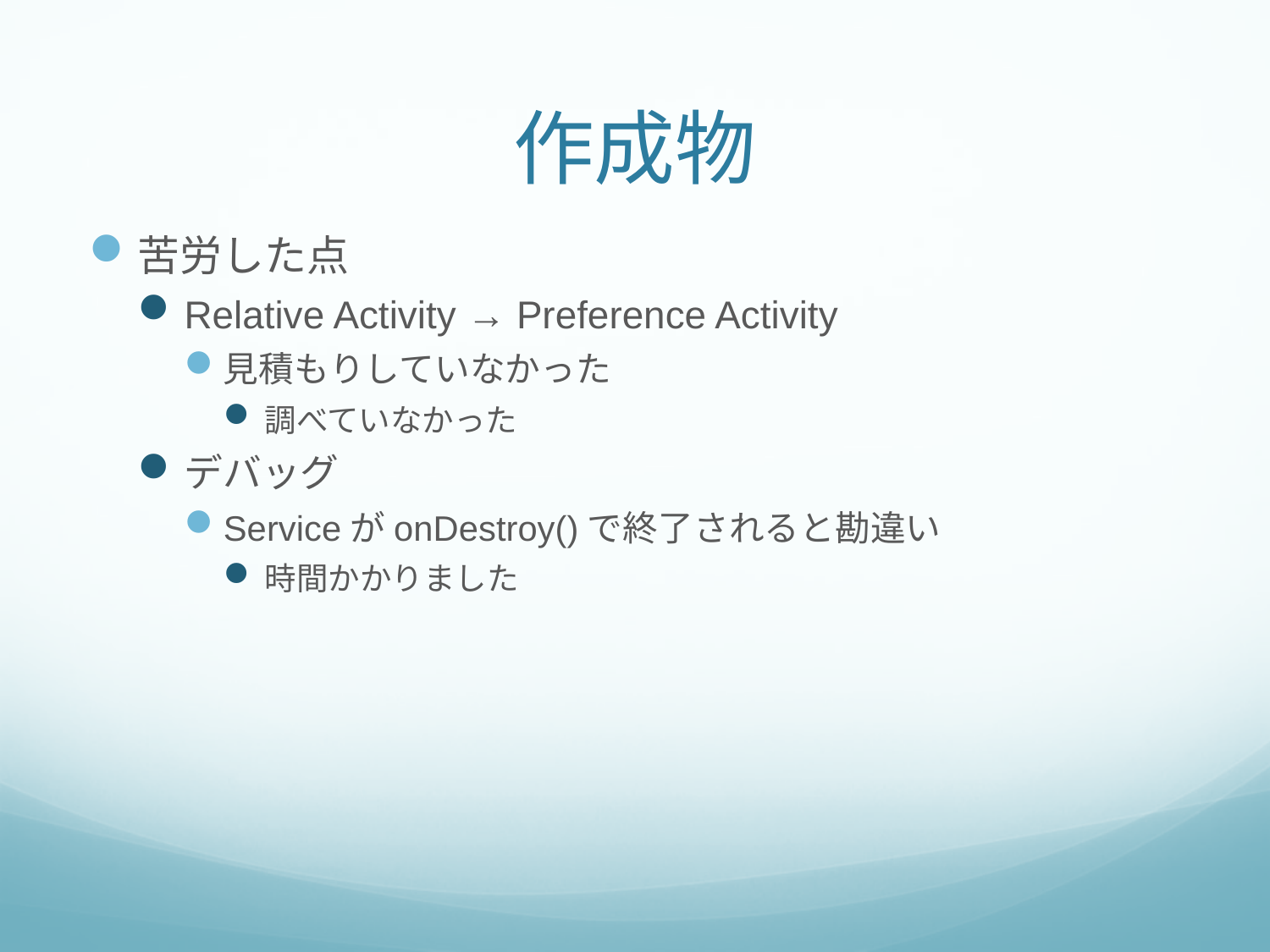

# 作成物
苦労した点
Relative Activity → Preference Activity
見積もりしていなかった
調べていなかった
デバッグ
ServiceがonDestroy()で終了されると勘違い
時間かかりました